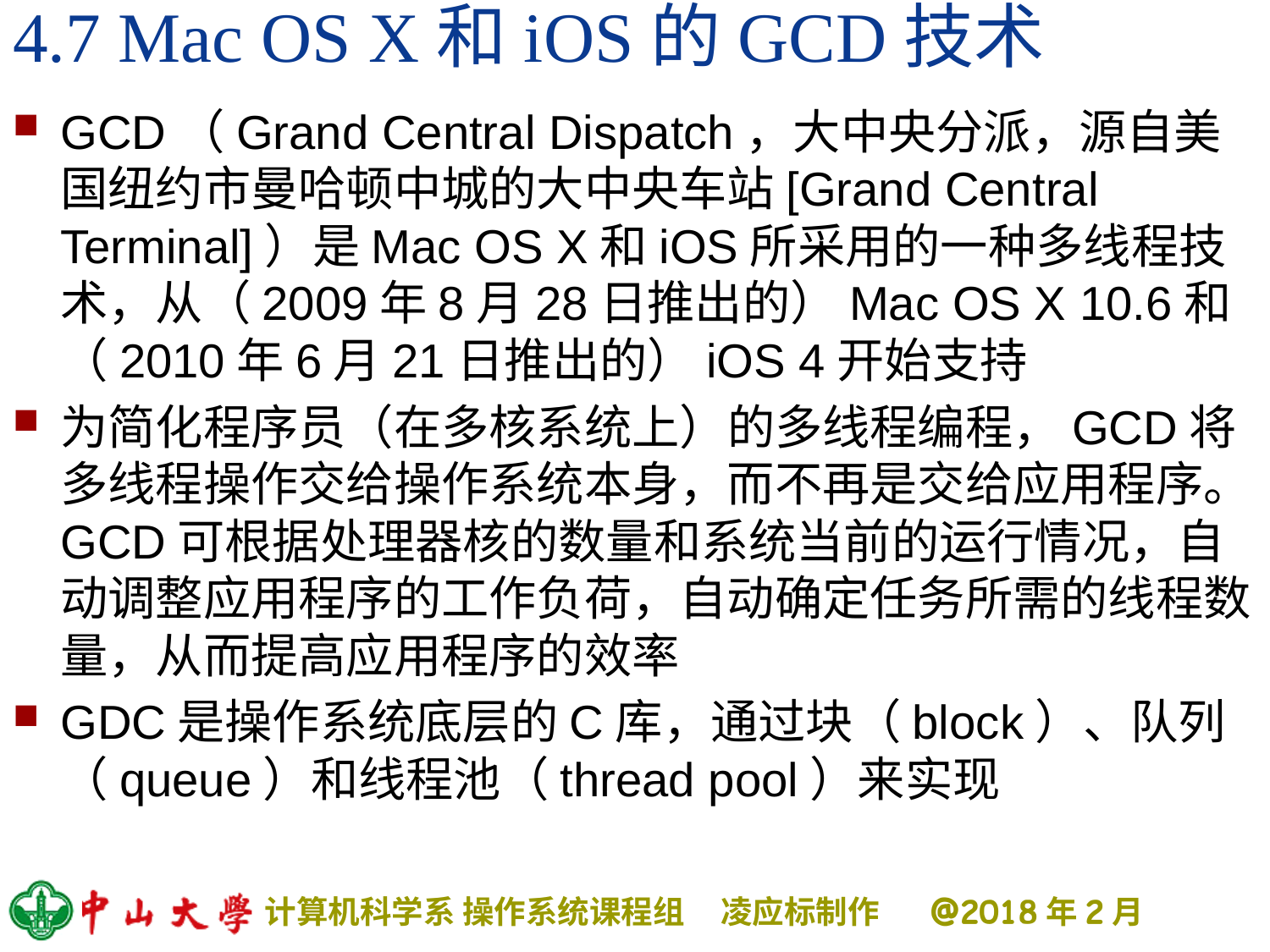

# 4.7 Mac OS X和iOS的GCD技术
GCD（Grand Central Dispatch，大中央分派，源自美国纽约市曼哈顿中城的大中央车站[Grand Central Terminal]）是Mac OS X和iOS所采用的一种多线程技术，从（2009年8月28日推出的）Mac OS X 10.6和（2010年6月21日推出的）iOS 4开始支持
为简化程序员（在多核系统上）的多线程编程，GCD将多线程操作交给操作系统本身，而不再是交给应用程序。GCD可根据处理器核的数量和系统当前的运行情况，自动调整应用程序的工作负荷，自动确定任务所需的线程数量，从而提高应用程序的效率
GDC是操作系统底层的C库，通过块（block）、队列（queue）和线程池（thread pool）来实现